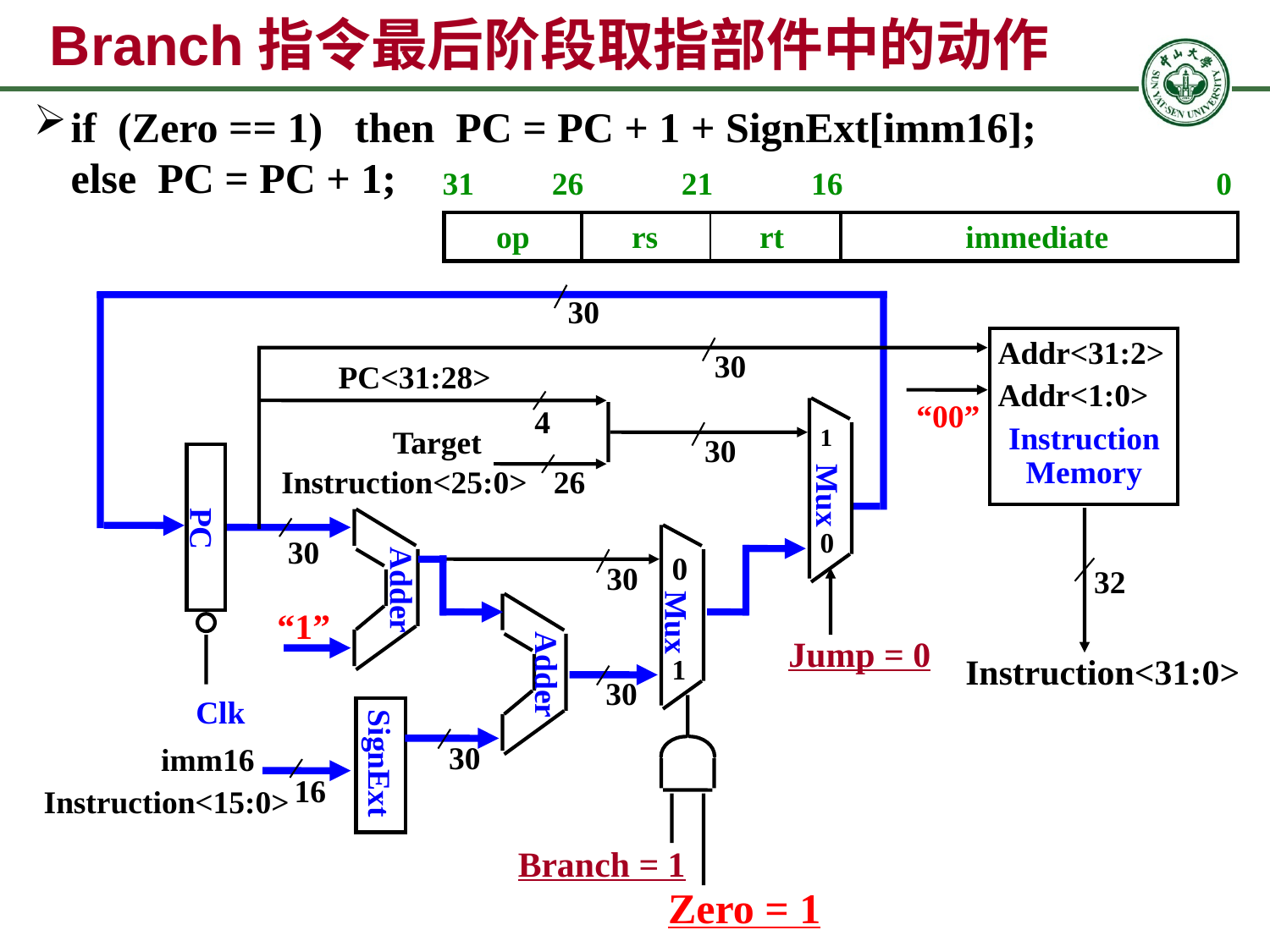

# Branch指令最后阶段取指部件中的动作
if  (Zero == 1)   then  PC = PC + 1 + SignExt[imm16];
	else  PC = PC + 1;
31
26
21
16
0
op

rs

rt

immediate

30

Addr<31:2>

30

PC<31:28>
Addr<1:0>
“00”

4

1
Mux
0

Target
Instruction
Memory

30

PC

Clk

Instruction<25:0>
26

Adder

0
Mux
1

30

30

32

Adder
“1”

Jump = 0
Instruction<31:0>

30

30
imm16

SignExt

16

Instruction<15:0>

Branch = 1
Zero = 1